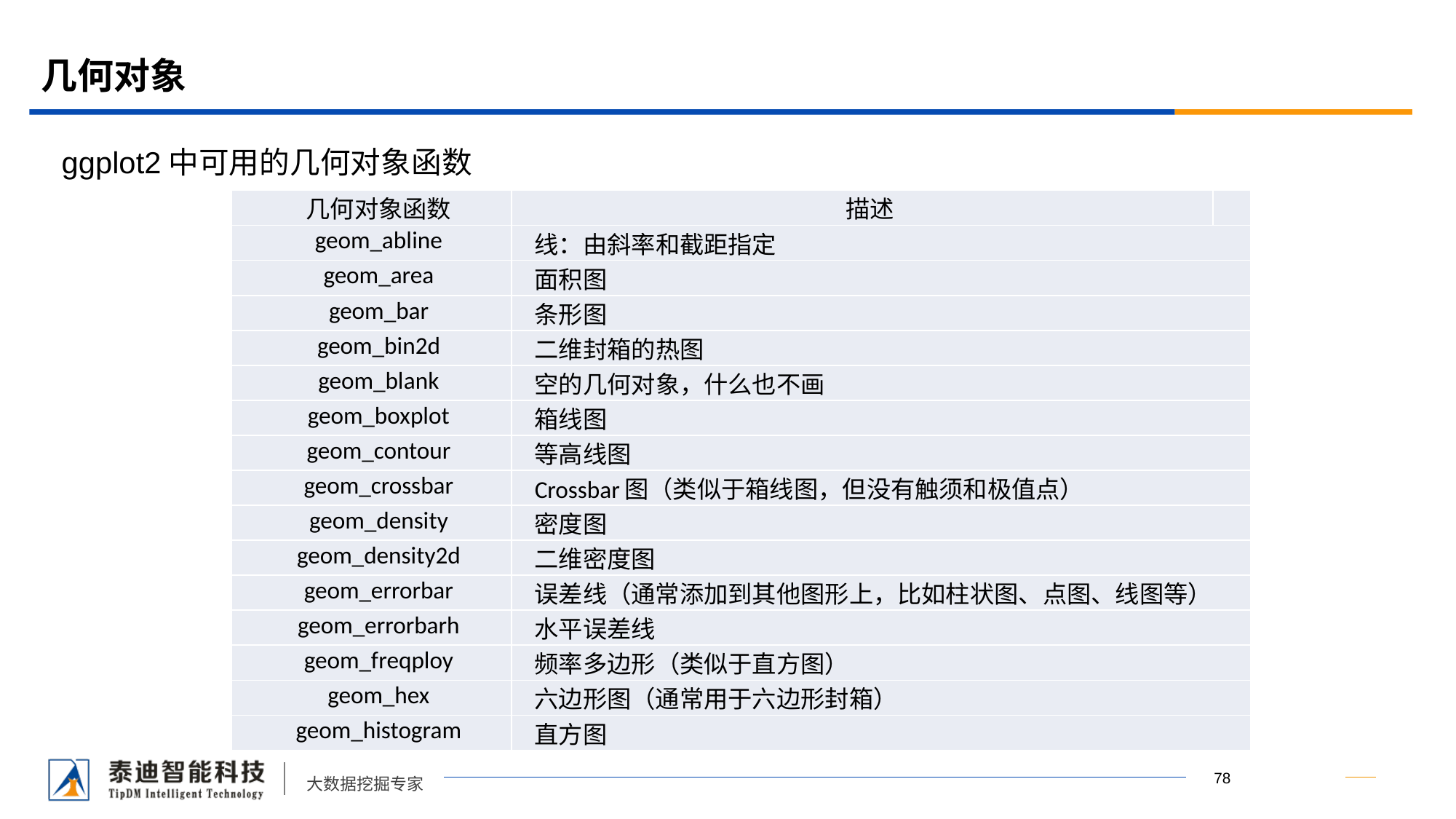

# 几何对象
ggplot2中可用的几何对象函数
| 几何对象函数 | 描述 |  |
| --- | --- | --- |
| geom\_abline | 线：由斜率和截距指定 |  |
| geom\_area | 面积图 |  |
| geom\_bar | 条形图 |  |
| geom\_bin2d | 二维封箱的热图 |  |
| geom\_blank | 空的几何对象，什么也不画 |  |
| geom\_boxplot | 箱线图 |  |
| geom\_contour | 等高线图 |  |
| geom\_crossbar | Crossbar图（类似于箱线图，但没有触须和极值点） |  |
| geom\_density | 密度图 |  |
| geom\_density2d | 二维密度图 |  |
| geom\_errorbar | 误差线（通常添加到其他图形上，比如柱状图、点图、线图等） |  |
| geom\_errorbarh | 水平误差线 |  |
| geom\_freqploy | 频率多边形（类似于直方图） |  |
| geom\_hex | 六边形图（通常用于六边形封箱） |  |
| geom\_histogram | 直方图 |  |